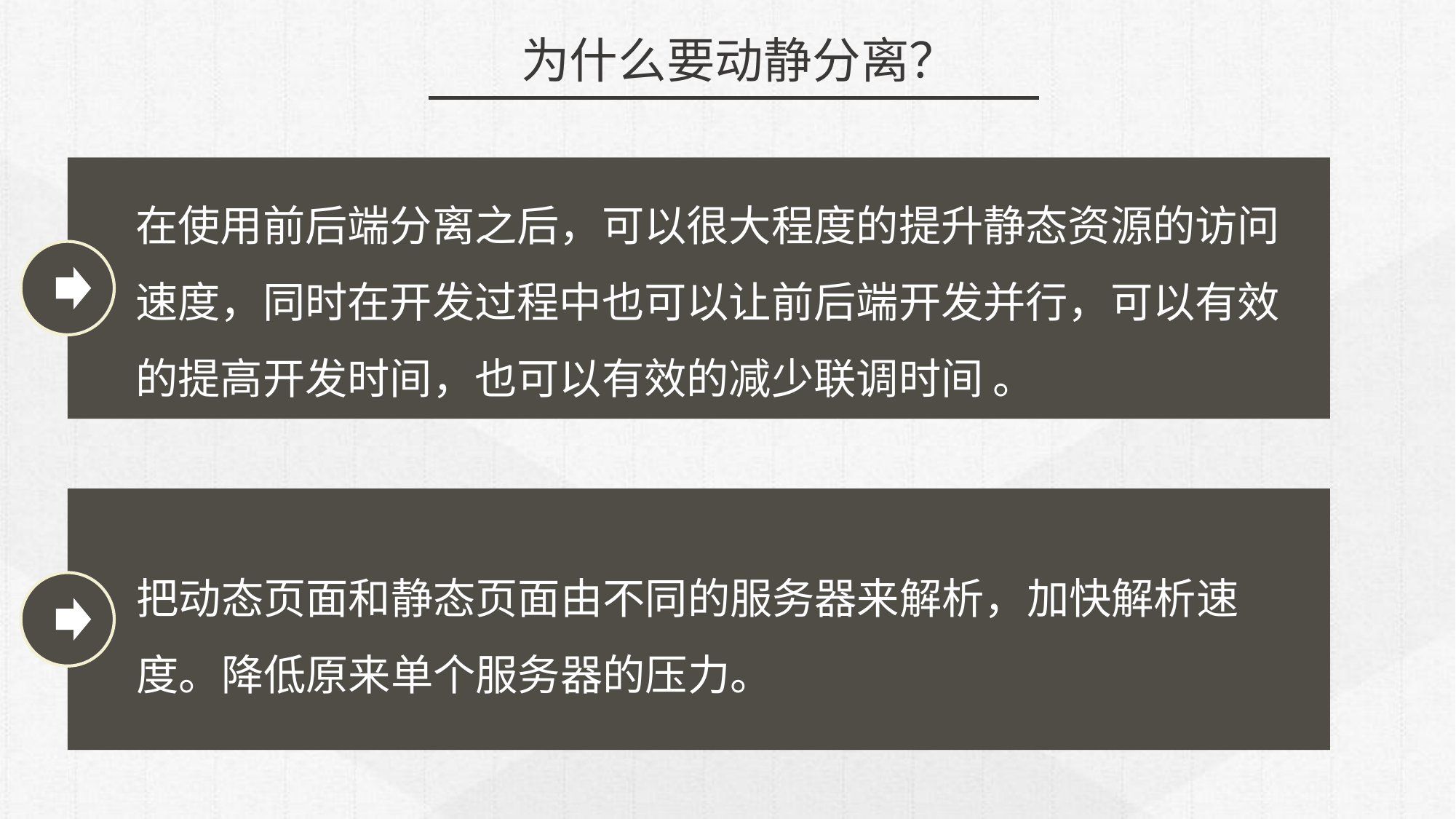

为什么要动静分离？

在使用前后端分离之后，可以很大程度的提升静态资源的访问速度，同时在开发过程中也可以让前后端开发并行，可以有效的提高开发时间，也可以有效的减少联调时间 。

把动态页面和静态页面由不同的服务器来解析，加快解析速度。降低原来单个服务器的压力。